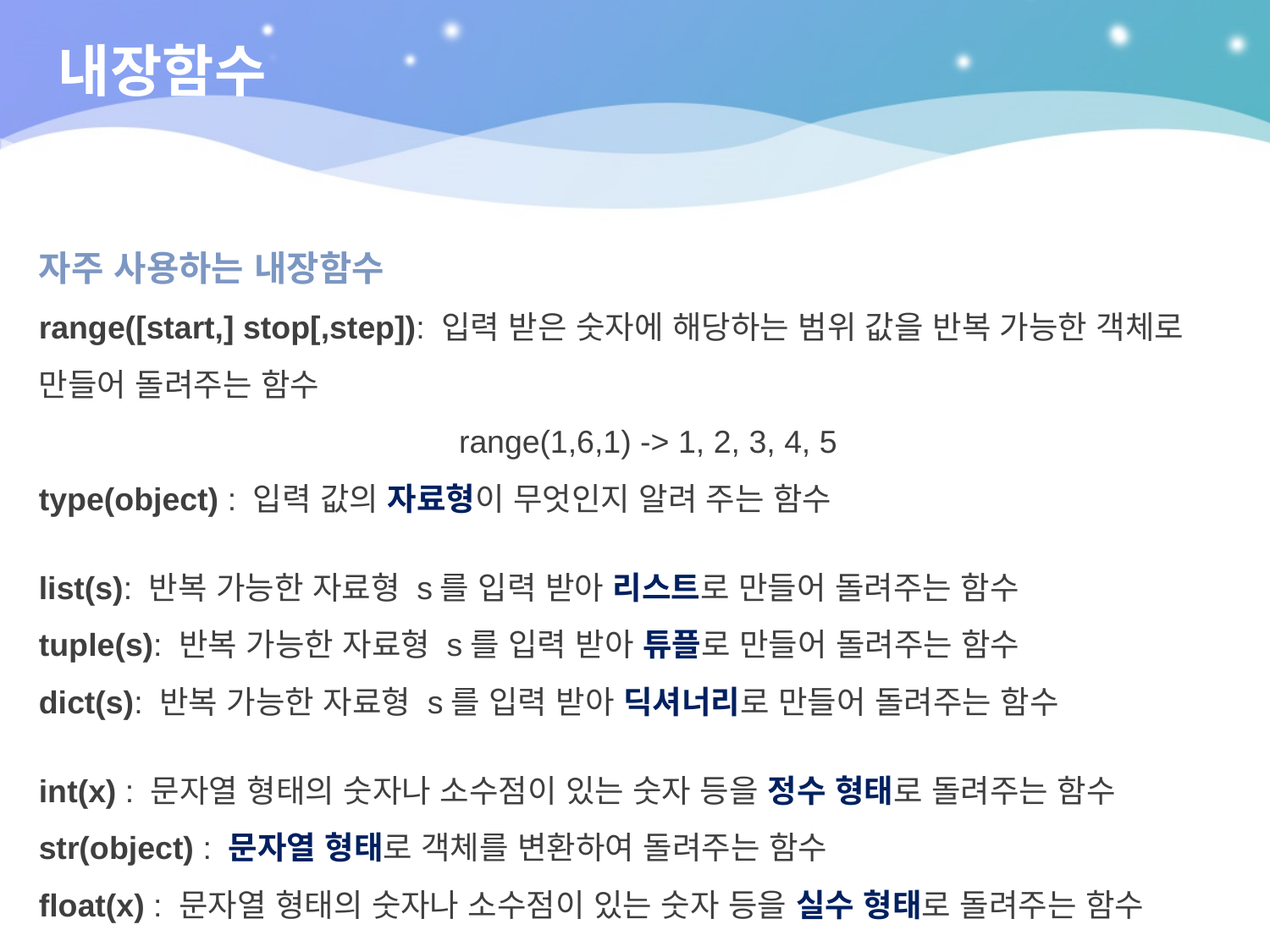

내장함수
자주 사용하는 내장함수
range([start,] stop[,step]): 입력 받은 숫자에 해당하는 범위 값을 반복 가능한 객체로 만들어 돌려주는 함수
range(1,6,1) -> 1, 2, 3, 4, 5
type(object) : 입력 값의 자료형이 무엇인지 알려 주는 함수

list(s): 반복 가능한 자료형 s를 입력 받아 리스트로 만들어 돌려주는 함수
tuple(s): 반복 가능한 자료형 s를 입력 받아 튜플로 만들어 돌려주는 함수
dict(s): 반복 가능한 자료형 s를 입력 받아 딕셔너리로 만들어 돌려주는 함수

int(x) : 문자열 형태의 숫자나 소수점이 있는 숫자 등을 정수 형태로 돌려주는 함수
str(object) : 문자열 형태로 객체를 변환하여 돌려주는 함수
float(x) : 문자열 형태의 숫자나 소수점이 있는 숫자 등을 실수 형태로 돌려주는 함수